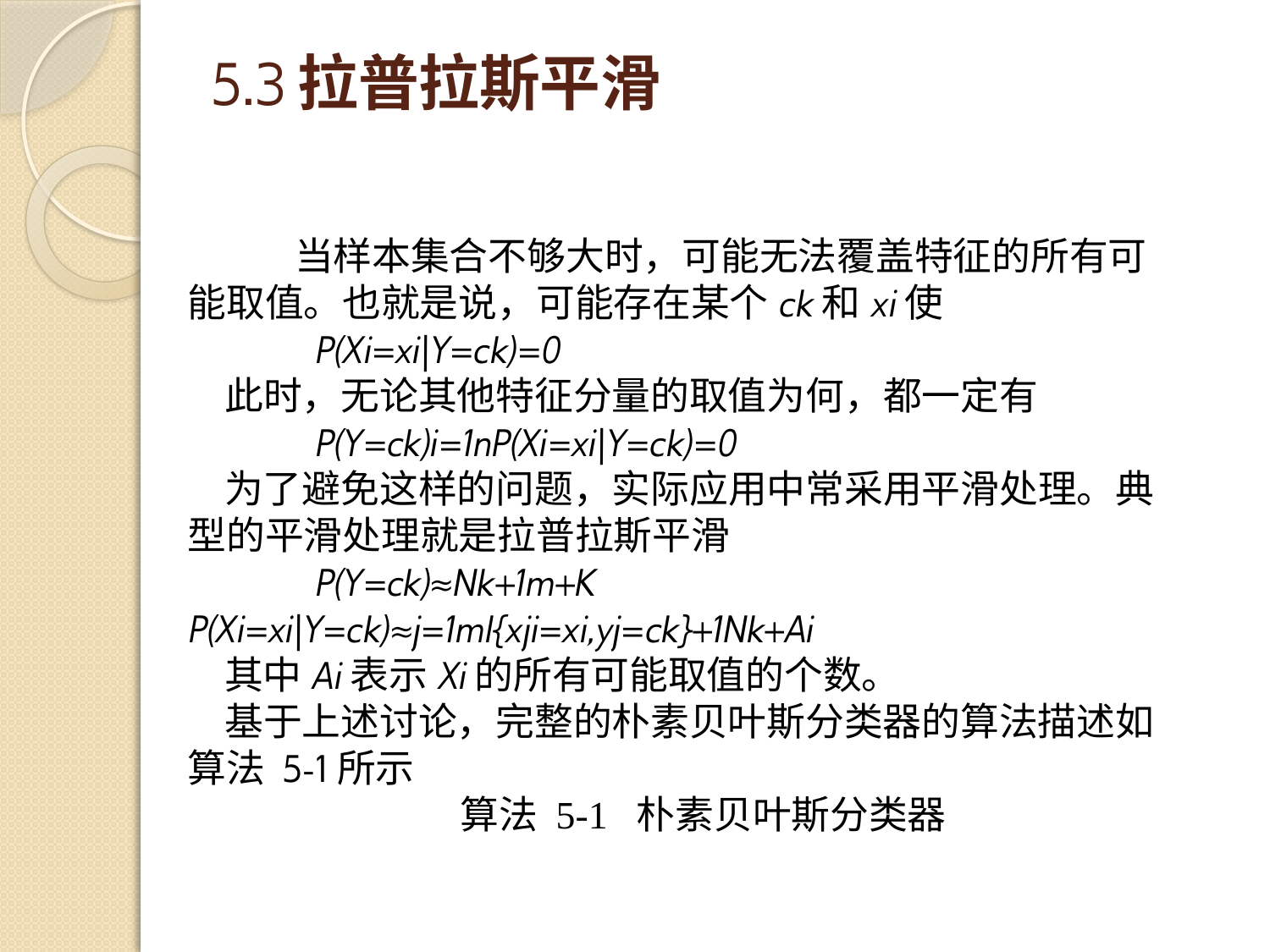

# 5.3拉普拉斯平滑
       当样本集合不够大时，可能无法覆盖特征的所有可能取值。也就是说，可能存在某个ck和xi使
	P(Xi=xi|Y=ck)=0
此时，无论其他特征分量的取值为何，都一定有
	P(Y=ck)i=1nP(Xi=xi|Y=ck)=0
为了避免这样的问题，实际应用中常采用平滑处理。典型的平滑处理就是拉普拉斯平滑
	P(Y=ck)≈Nk+1m+K
P(Xi=xi|Y=ck)≈j=1mI{xji=xi,yj=ck}+1Nk+Ai
其中Ai表示Xi的所有可能取值的个数。
基于上述讨论，完整的朴素贝叶斯分类器的算法描述如算法 5‑1所示
算法 5‑1  朴素贝叶斯分类器